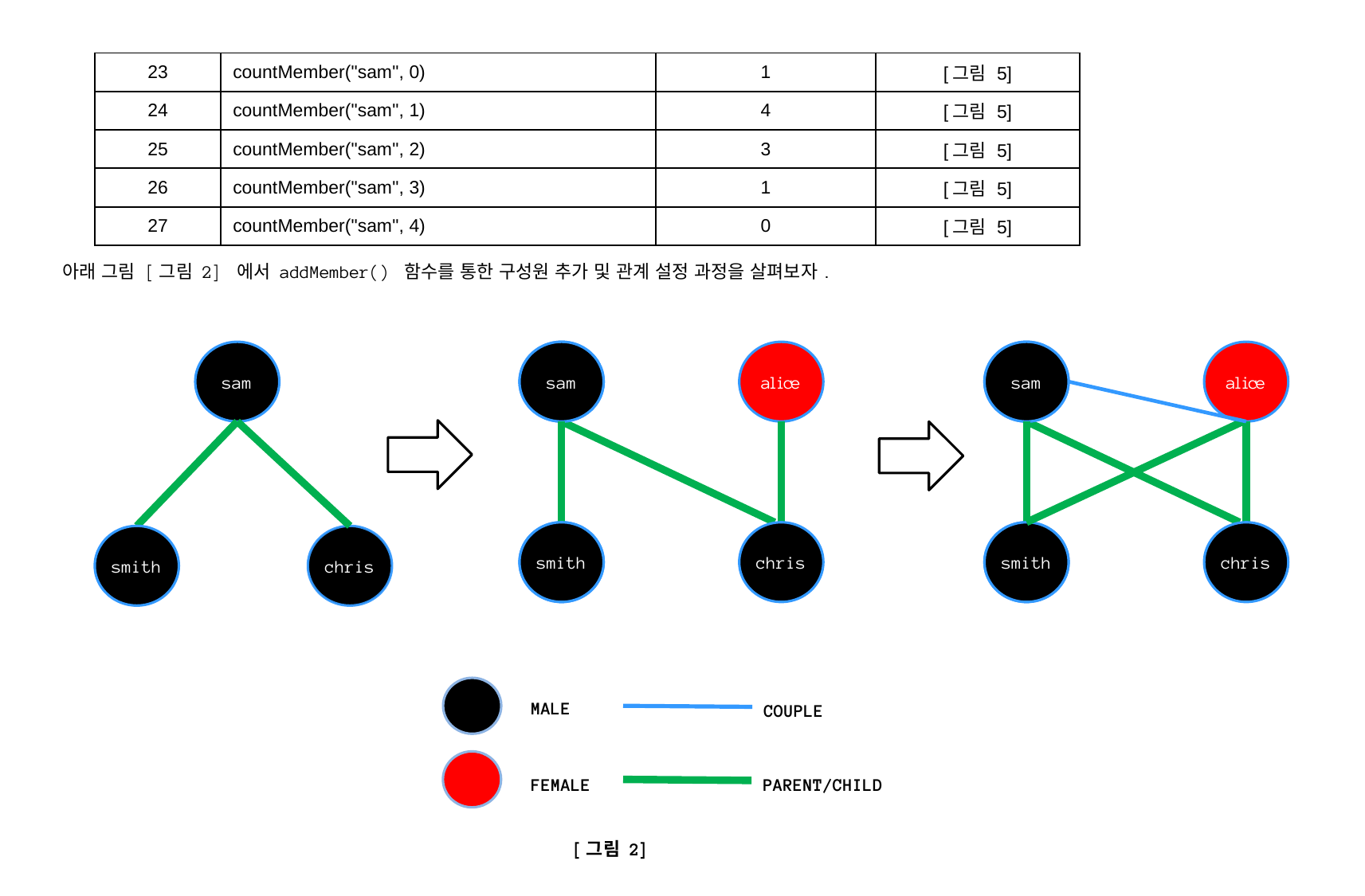

| 23 | countMember("sam", 0) | 1 | [그림 5] |
| --- | --- | --- | --- |
| 24 | countMember("sam", 1) | 4 | [그림 5] |
| 25 | countMember("sam", 2) | 3 | [그림 5] |
| 26 | countMember("sam", 3) | 1 | [그림 5] |
| 27 | countMember("sam", 4) | 0 | [그림 5] |
아래 그림 [그림 2] 에서 addMember() 함수를 통한 구성원 추가 및 관계 설정 과정을 살펴보자.
sam
smith
chris
alice
alice
sam
sam
sam
sam

chris
chris
smith
smith
smith
smith

MALE
COUPLE

FEMALE
PARENT/CHILD
[그림 2]